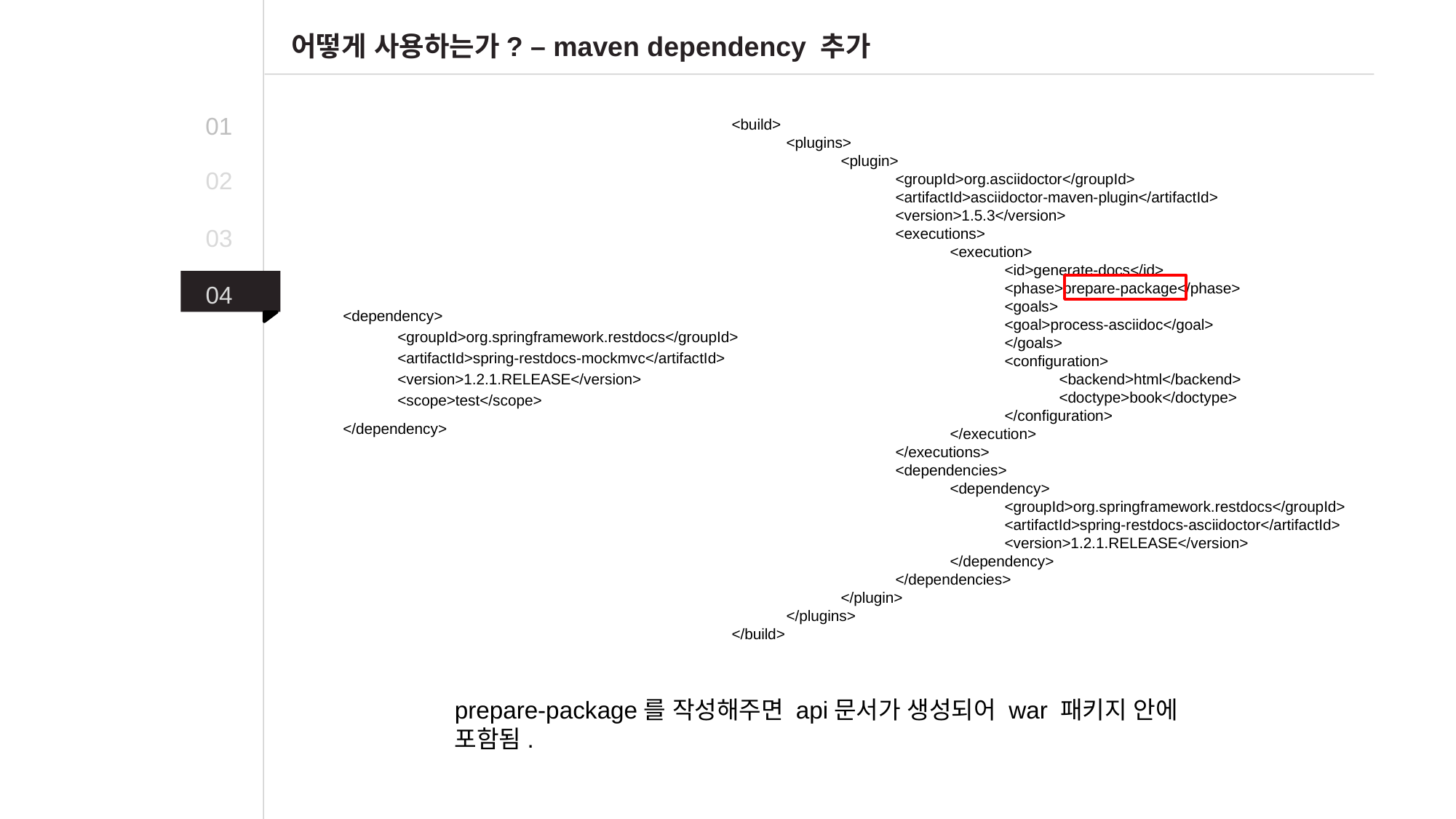

어떻게 사용하는가? – maven dependency 추가
01
<build>
<plugins>
<plugin>
<groupId>org.asciidoctor</groupId>
<artifactId>asciidoctor-maven-plugin</artifactId>
<version>1.5.3</version>
<executions>
<execution>
<id>generate-docs</id>
<phase>prepare-package</phase>
<goals>
<goal>process-asciidoc</goal>
</goals>
<configuration>
<backend>html</backend>
<doctype>book</doctype>
</configuration>
</execution>
</executions>
<dependencies>
<dependency>
<groupId>org.springframework.restdocs</groupId>
<artifactId>spring-restdocs-asciidoctor</artifactId> <version>1.2.1.RELEASE</version>
</dependency>
</dependencies>
</plugin>
</plugins>
</build>
02
03

04

<dependency>
<groupId>org.springframework.restdocs</groupId>
<artifactId>spring-restdocs-mockmvc</artifactId>
<version>1.2.1.RELEASE</version>
<scope>test</scope>
</dependency>

prepare-package를 작성해주면 api문서가 생성되어 war 패키지 안에 포함됨.